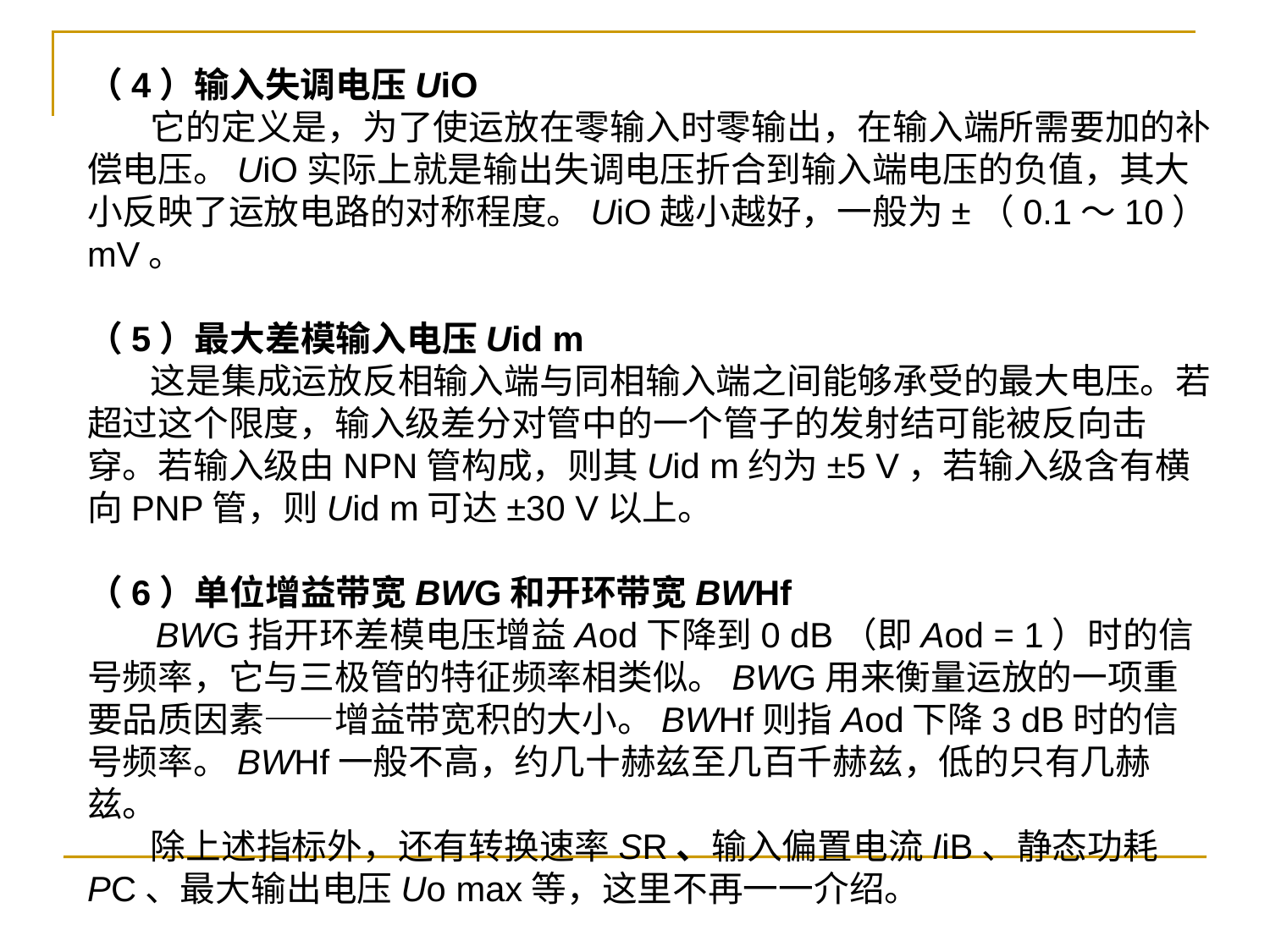

（4）输入失调电压UiO
       它的定义是，为了使运放在零输入时零输出，在输入端所需要加的补偿电压。UiO实际上就是输出失调电压折合到输入端电压的负值，其大小反映了运放电路的对称程度。UiO越小越好，一般为±（0.1～10）mV。

（5）最大差模输入电压Uid m
       这是集成运放反相输入端与同相输入端之间能够承受的最大电压。若超过这个限度，输入级差分对管中的一个管子的发射结可能被反向击穿。若输入级由NPN管构成，则其Uid m约为±5 V，若输入级含有横向PNP管，则Uid m可达±30 V以上。

（6）单位增益带宽BWG和开环带宽BWHf
       BWG指开环差模电压增益Aod下降到0 dB（即Aod = 1）时的信号频率，它与三极管的特征频率相类似。BWG用来衡量运放的一项重要品质因素——增益带宽积的大小。BWHf则指Aod下降3 dB时的信号频率。BWHf一般不高，约几十赫兹至几百千赫兹，低的只有几赫兹。
       除上述指标外，还有转换速率SR、输入偏置电流IiB、静态功耗PC、最大输出电压Uo max等，这里不再一一介绍。